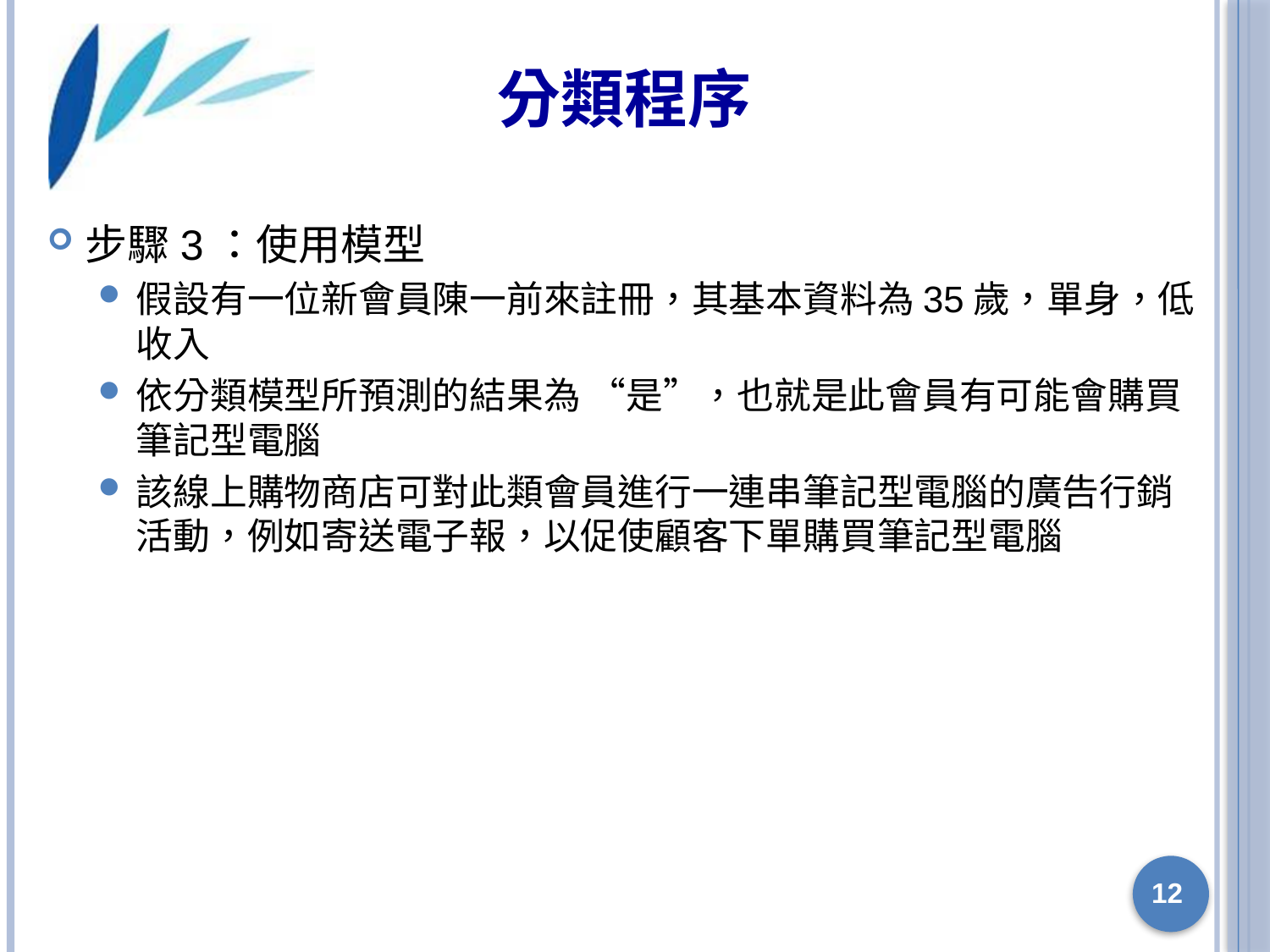

# 分類程序
步驟3：使用模型
假設有一位新會員陳一前來註冊，其基本資料為35歲，單身，低收入
依分類模型所預測的結果為 “是”，也就是此會員有可能會購買筆記型電腦
該線上購物商店可對此類會員進行一連串筆記型電腦的廣告行銷活動，例如寄送電子報，以促使顧客下單購買筆記型電腦
12